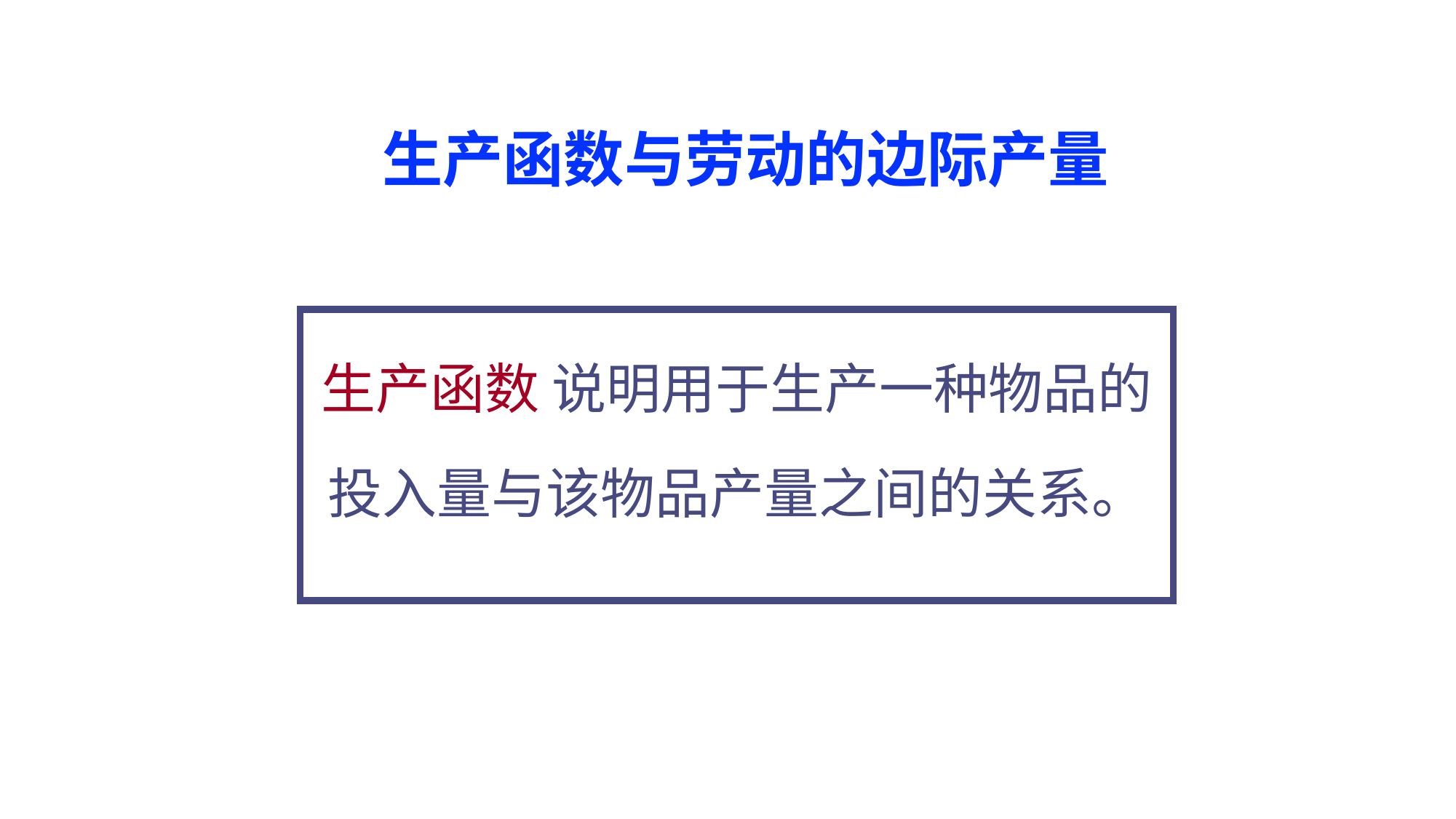

# 生产函数与劳动的边际产量
生产函数 说明用于生产一种物品的投入量与该物品产量之间的关系。